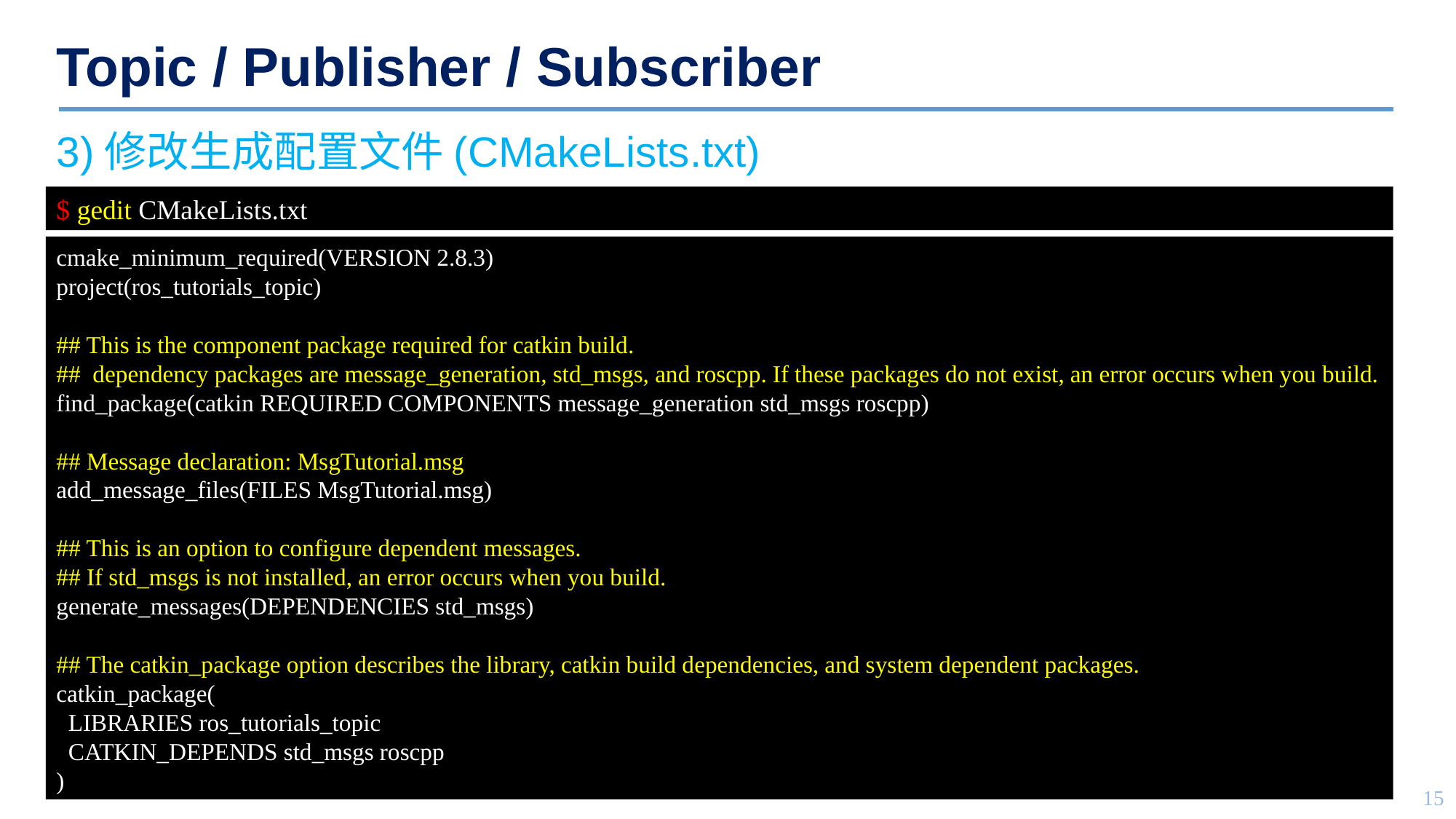

# Topic / Publisher / Subscriber
3)修改生成配置文件(CMakeLists.txt)
$ gedit CMakeLists.txt
cmake_minimum_required(VERSION 2.8.3)
project(ros_tutorials_topic)

## This is the component package required for catkin build.
##  dependency packages are message_generation, std_msgs, and roscpp. If these packages do not exist, an error occurs when you build.
find_package(catkin REQUIRED COMPONENTS message_generation std_msgs roscpp)

## Message declaration: MsgTutorial.msg
add_message_files(FILES MsgTutorial.msg)

## This is an option to configure dependent messages.
## If std_msgs is not installed, an error occurs when you build.
generate_messages(DEPENDENCIES std_msgs)

## The catkin_package option describes the library, catkin build dependencies, and system dependent packages.
catkin_package(
  LIBRARIES ros_tutorials_topic
  CATKIN_DEPENDS std_msgs roscpp
)
15